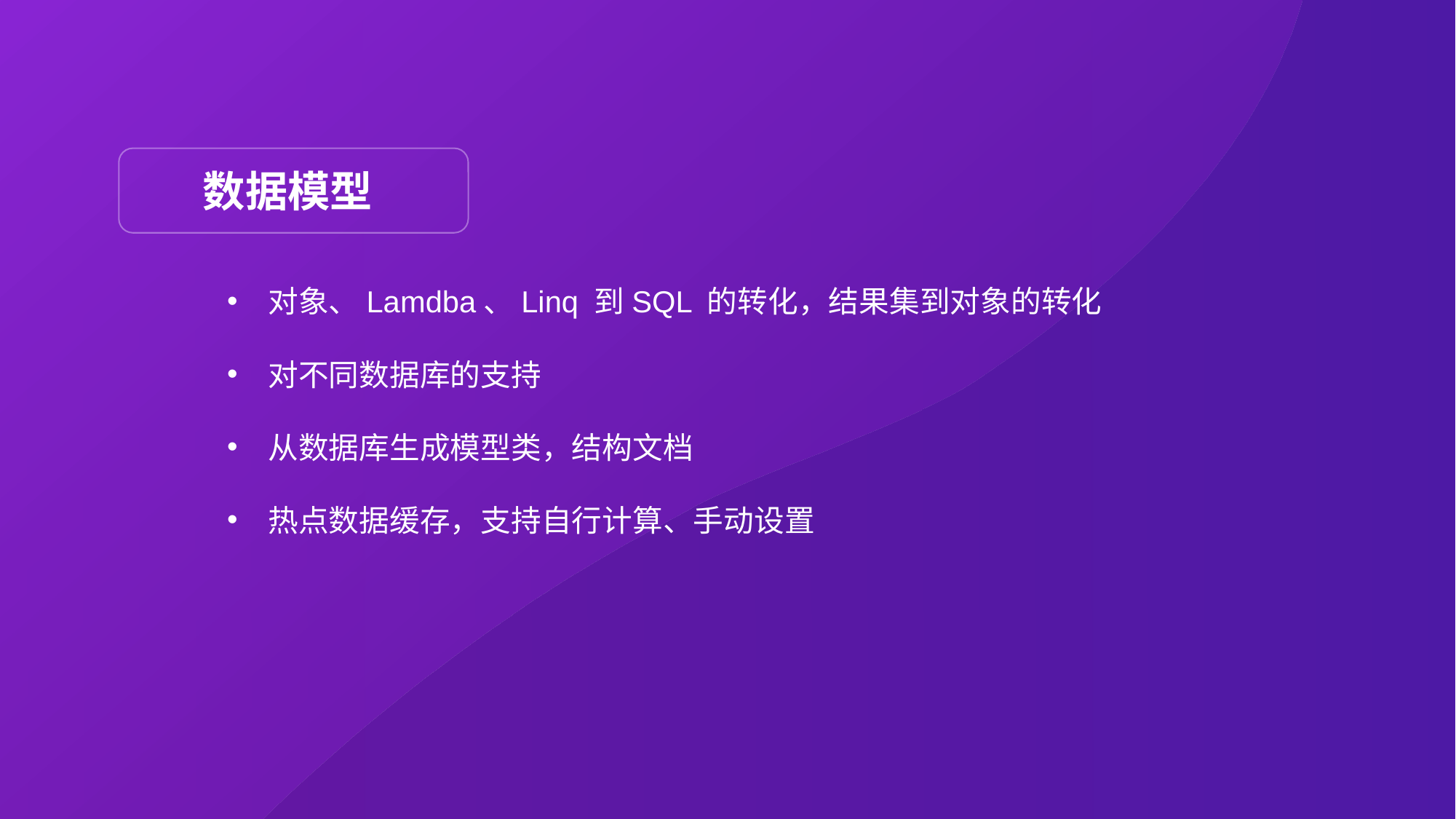

数据模型
对象、Lamdba、Linq 到SQL 的转化，结果集到对象的转化

对不同数据库的支持

从数据库生成模型类，结构文档

热点数据缓存，支持自行计算、手动设置